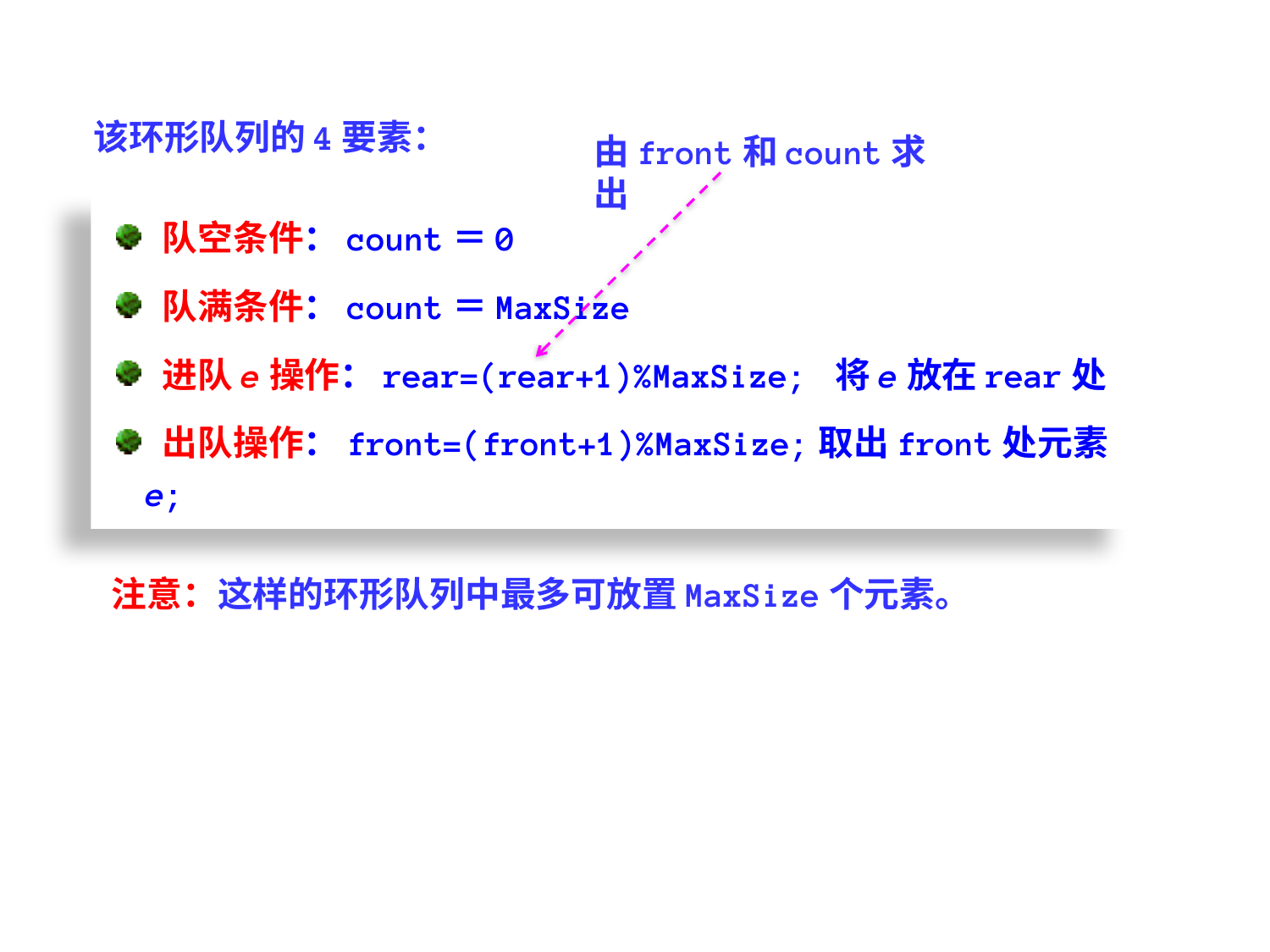

该环形队列的4要素：
 队空条件：count＝0
 队满条件：count＝MaxSize
 进队e操作：rear=(rear+1)%MaxSize; 将e放在rear处
 出队操作：front=(front+1)%MaxSize;取出front处元素e;
由front和count求出

注意：这样的环形队列中最多可放置MaxSize个元素。